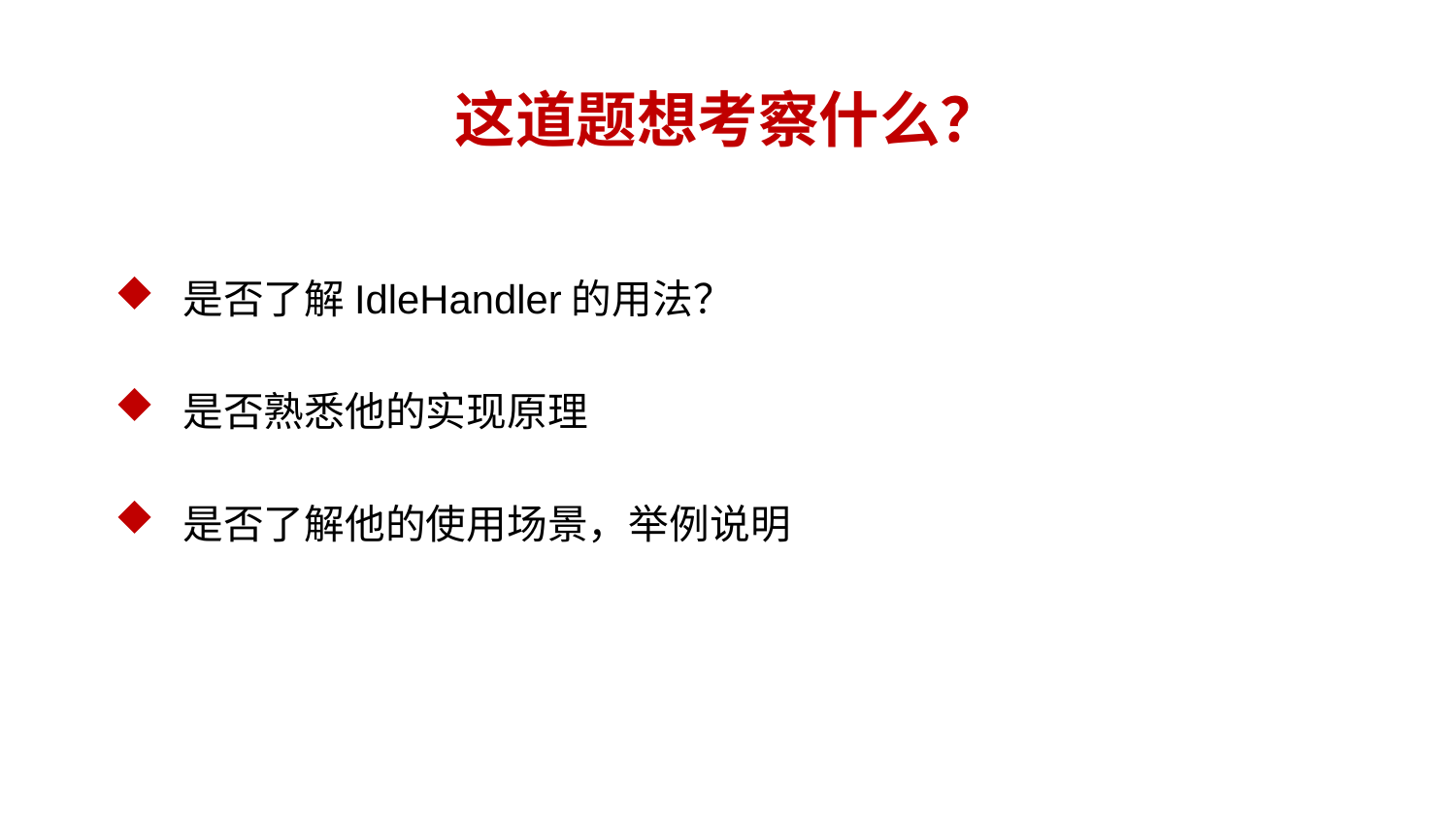

# 这道题想考察什么？
  是否了解IdleHandler的用法？
  是否熟悉他的实现原理
  是否了解他的使用场景，举例说明